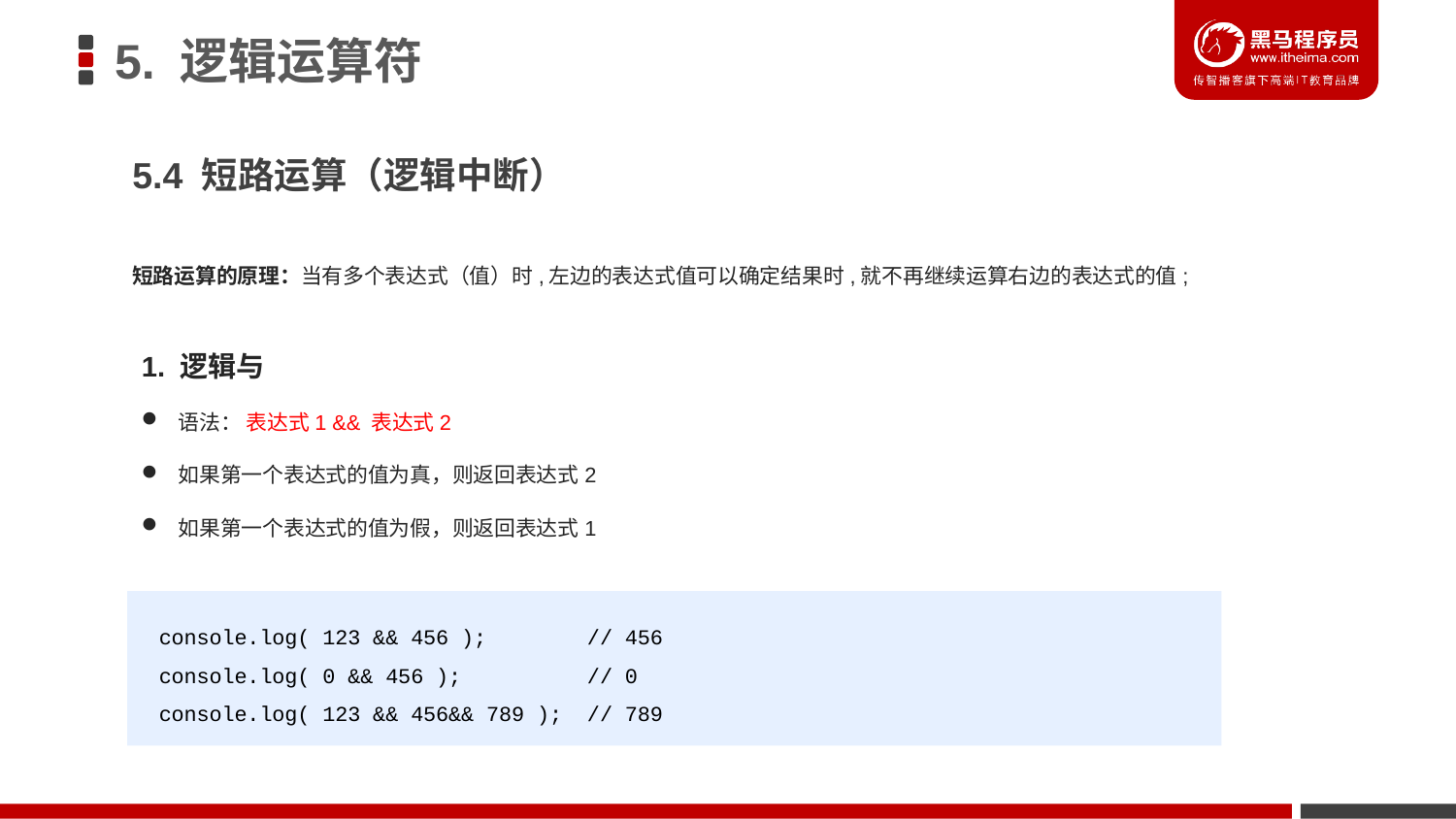

# 5. 逻辑运算符
5.4 短路运算（逻辑中断）

短路运算的原理：当有多个表达式（值）时,左边的表达式值可以确定结果时,就不再继续运算右边的表达式的值;
1. 逻辑与
 语法： 表达式1 && 表达式2
 如果第一个表达式的值为真，则返回表达式2
 如果第一个表达式的值为假，则返回表达式1
console.log( 123 && 456 );        // 456
console.log( 0 && 456 );          // 0
console.log( 123 && 456&& 789 );  // 789